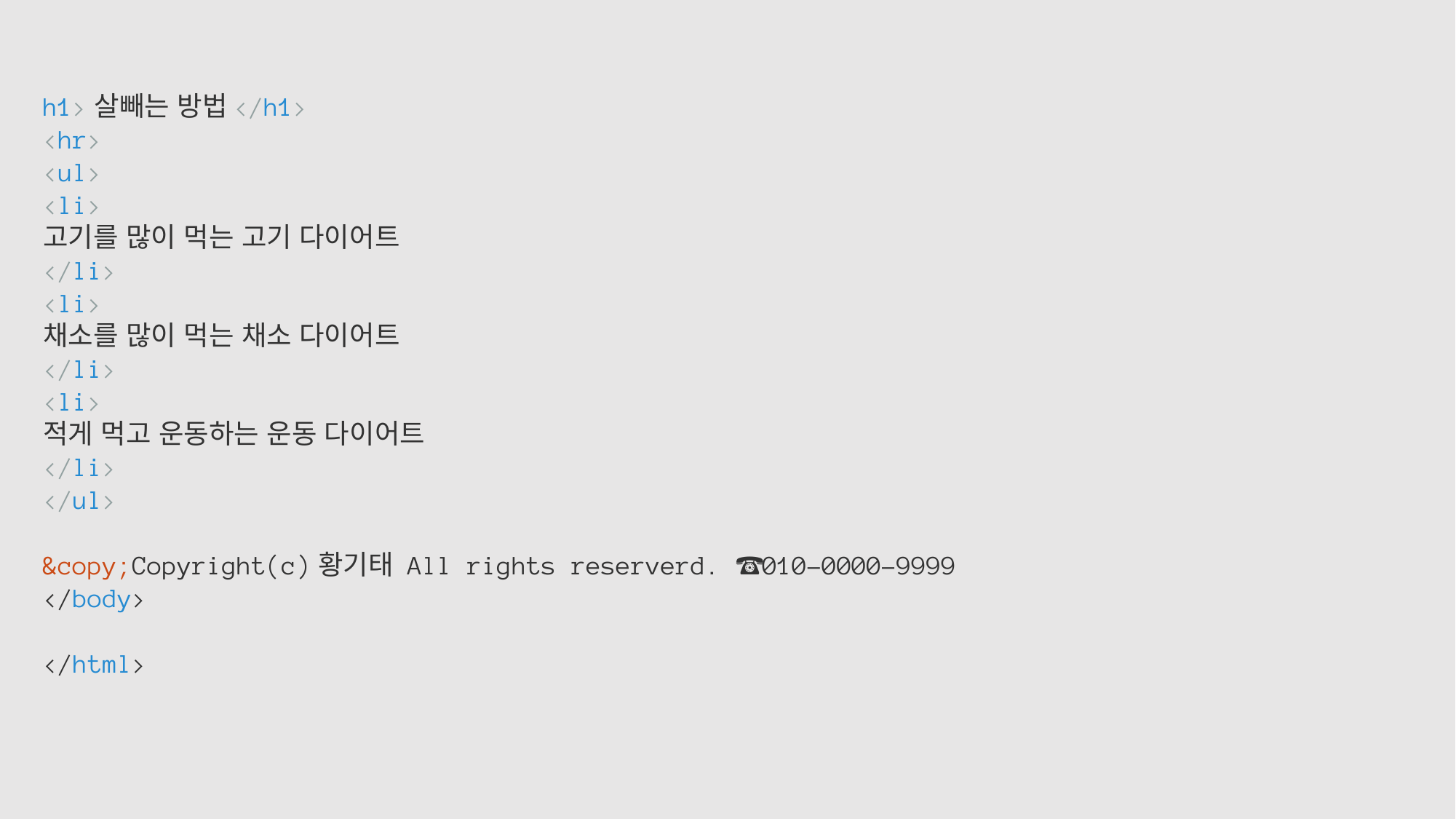

h1>살빼는 방법</h1>
<hr>
<ul>
<li>
고기를 많이 먹는 고기 다이어트
</li>
<li>
채소를 많이 먹는 채소 다이어트
</li>
<li>
적게 먹고 운동하는 운동 다이어트
</li>
</ul>
&copy;Copyright(c)황기태 All rights reserverd. ☎010-0000-9999
</body>
</html>